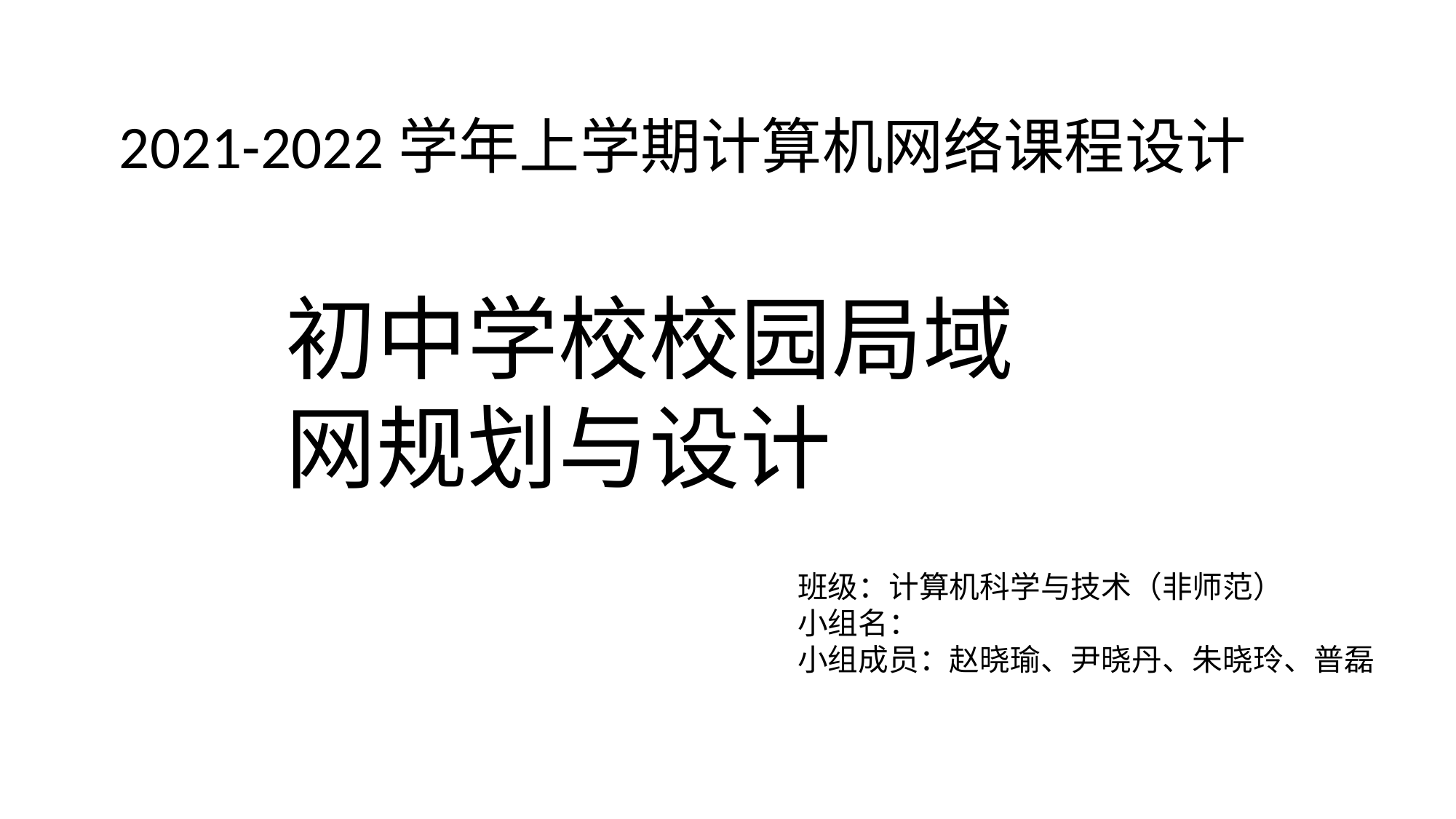

2021-2022学年上学期计算机网络课程设计
初中学校校园局域网规划与设计
班级：计算机科学与技术（非师范）
小组名：
小组成员：赵晓瑜、尹晓丹、朱晓玲、普磊